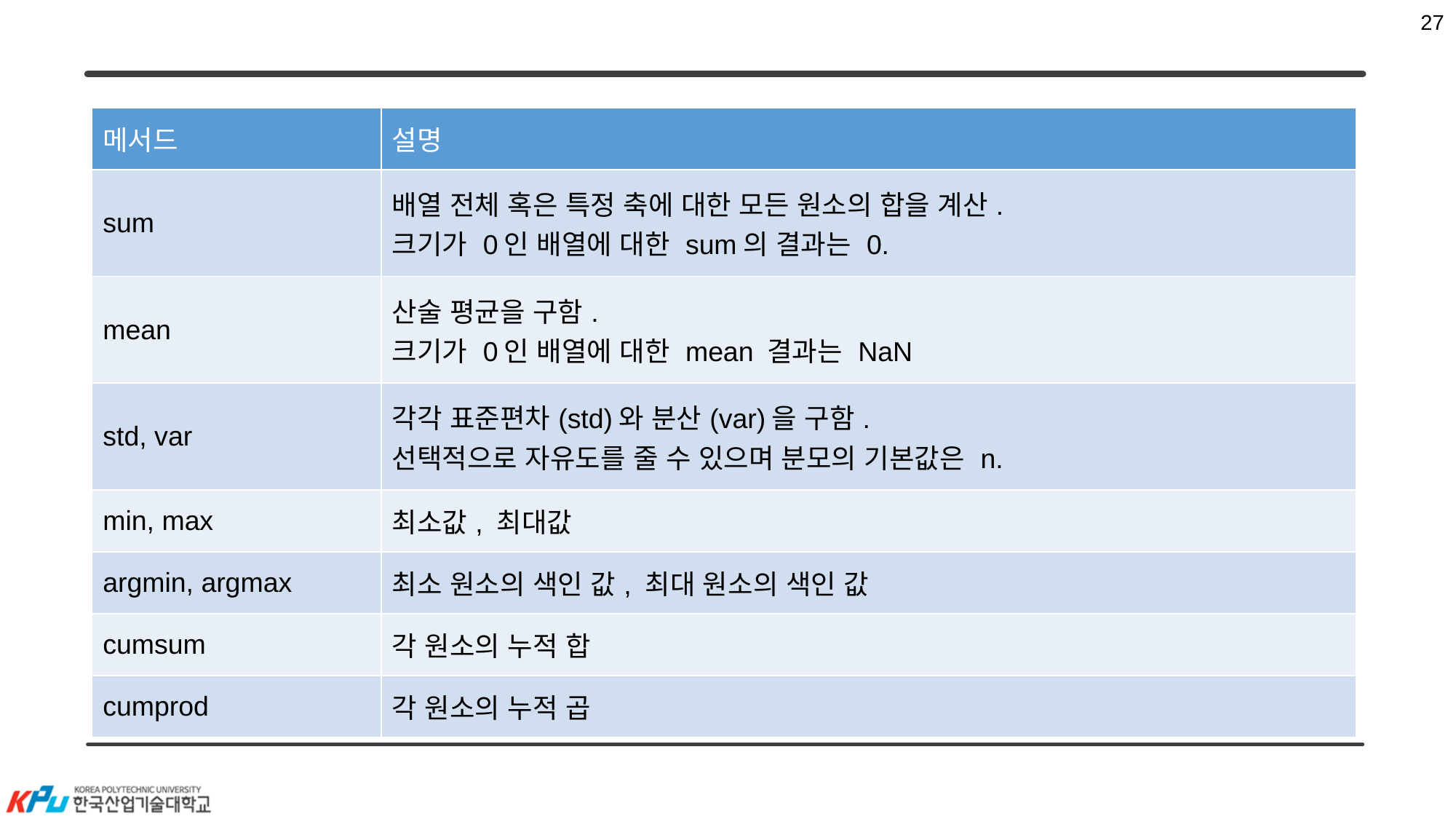

#
27
| 메서드 | 설명 |
| --- | --- |
| sum | 배열 전체 혹은 특정 축에 대한 모든 원소의 합을 계산. 크기가 0인 배열에 대한 sum의 결과는 0. |
| mean | 산술 평균을 구함. 크기가 0인 배열에 대한 mean 결과는 NaN |
| std, var | 각각 표준편차(std)와 분산(var)을 구함. 선택적으로 자유도를 줄 수 있으며 분모의 기본값은 n. |
| min, max | 최소값, 최대값 |
| argmin, argmax | 최소 원소의 색인 값, 최대 원소의 색인 값 |
| cumsum | 각 원소의 누적 합 |
| cumprod | 각 원소의 누적 곱 |